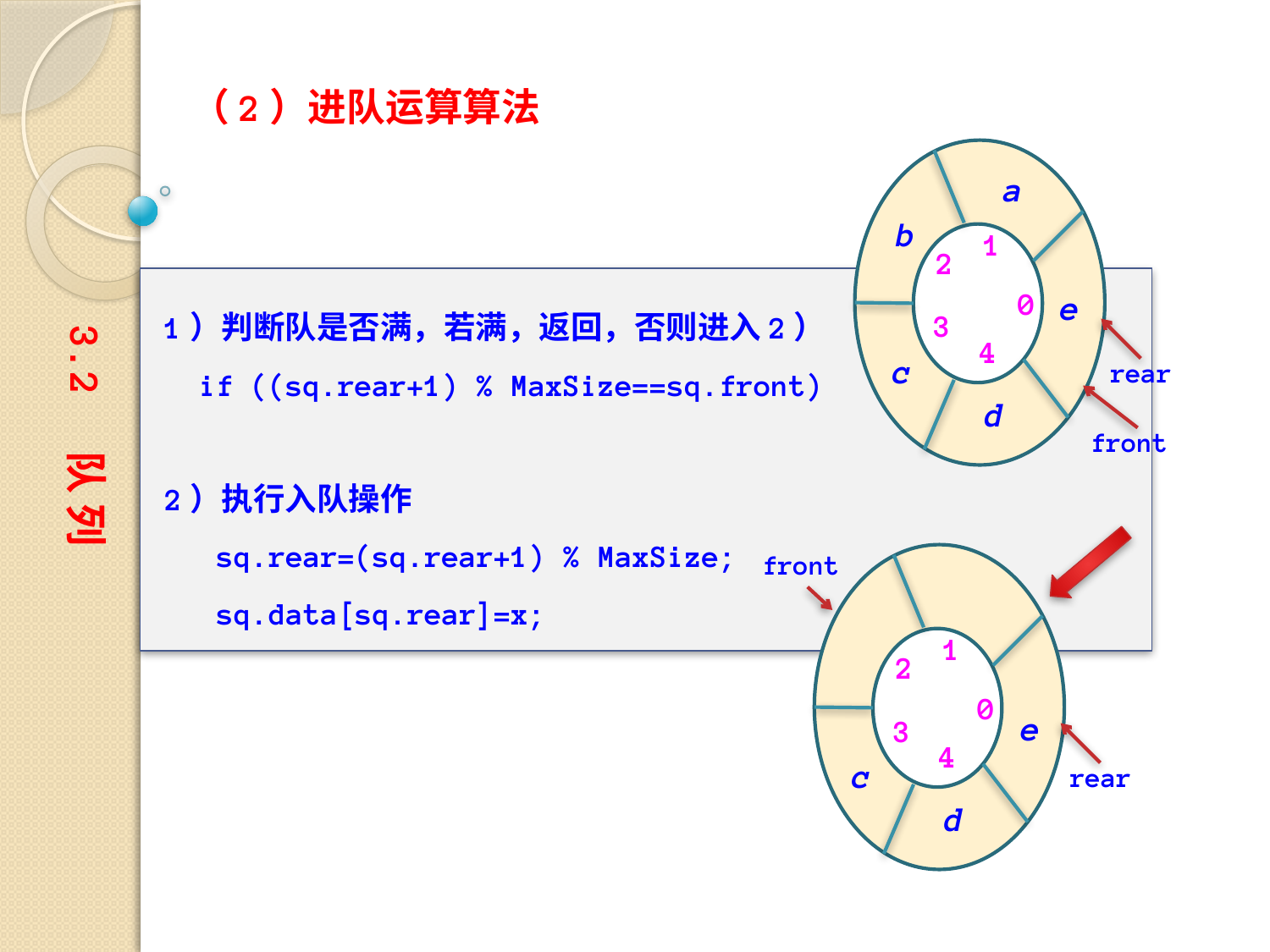

（2）进队运算算法

a
b

1
2
e
0
3
4
c
rear
d
front
1）判断队是否满，若满，返回，否则进入2）
  if ((sq.rear+1) % MaxSize==sq.front)

2）执行入队操作
   sq.rear=(sq.rear+1) % MaxSize;
   sq.data[sq.rear]=x;
3.2  队 列

front

1
2
0
e
3
4
c
rear
d